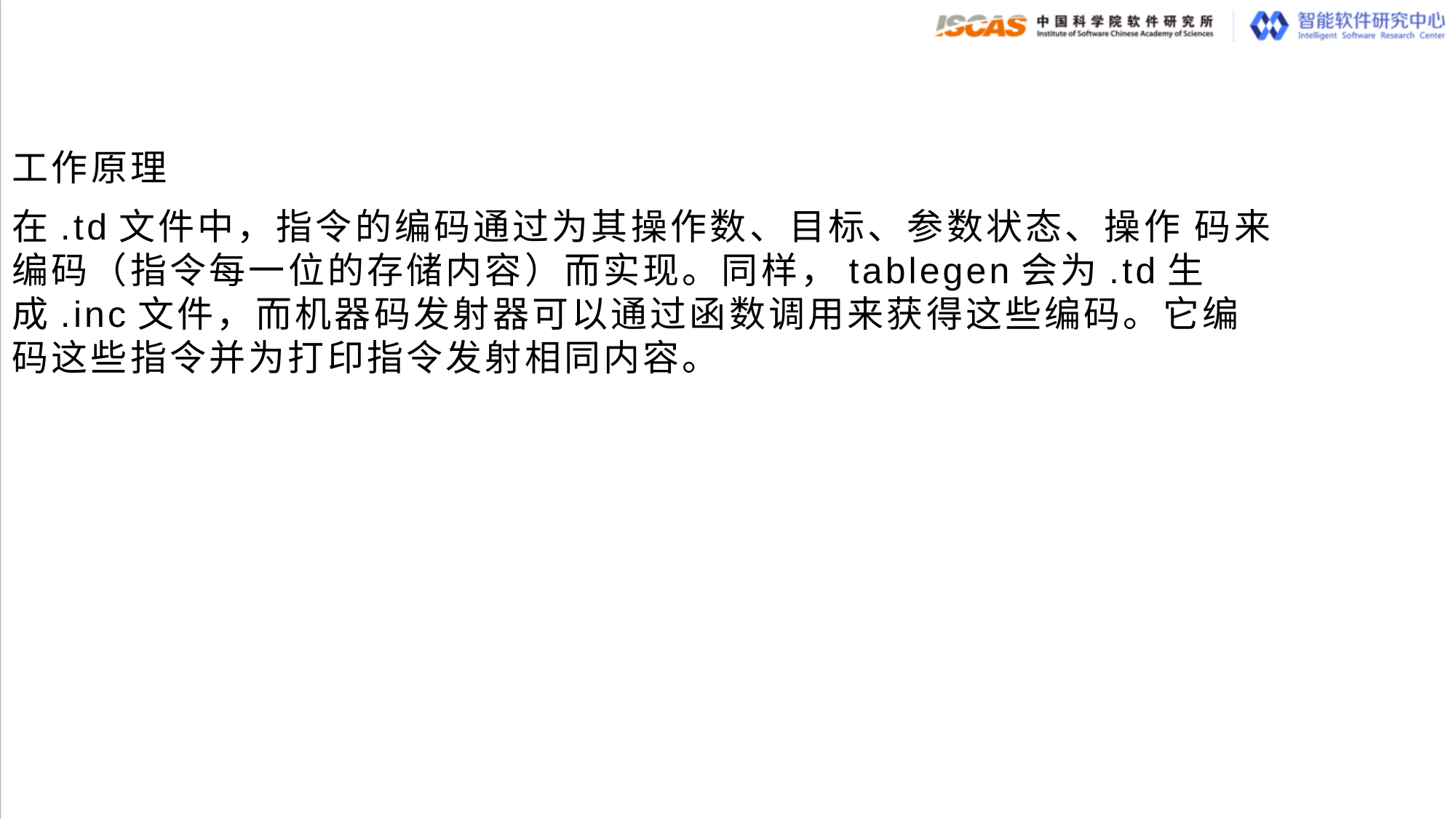

工作原理
在.td文件中，指令的编码通过为其操作数、目标、参数状态、操作 码来编码（指令每一位的存储内容）而实现。同样，tablegen会为.td生 成.inc文件，而机器码发射器可以通过函数调用来获得这些编码。它编 码这些指令并为打印指令发射相同内容。